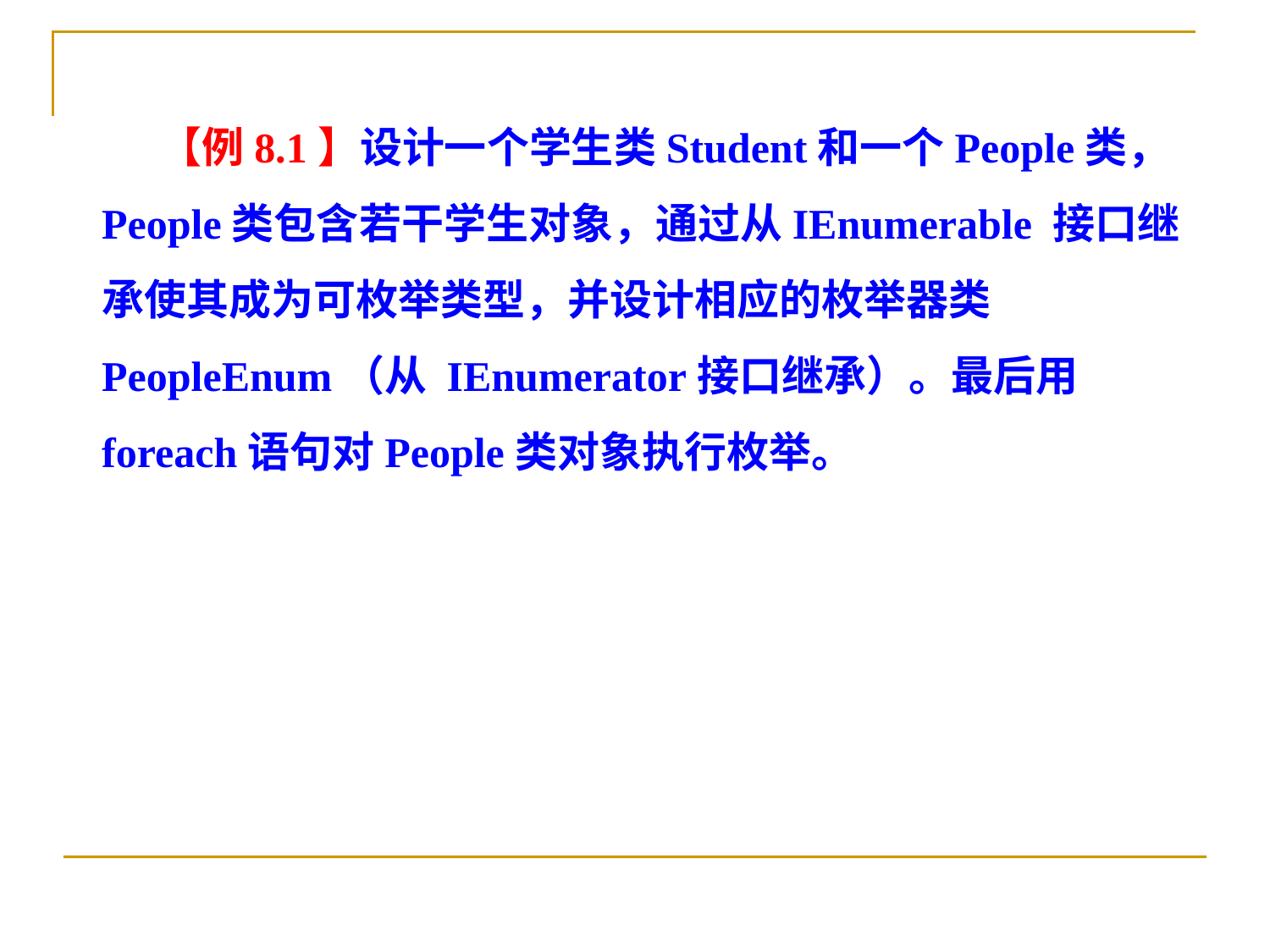

【例8.1】设计一个学生类Student和一个People类，People类包含若干学生对象，通过从IEnumerable 接口继承使其成为可枚举类型，并设计相应的枚举器类PeopleEnum（从 IEnumerator接口继承）。最后用foreach语句对People类对象执行枚举。